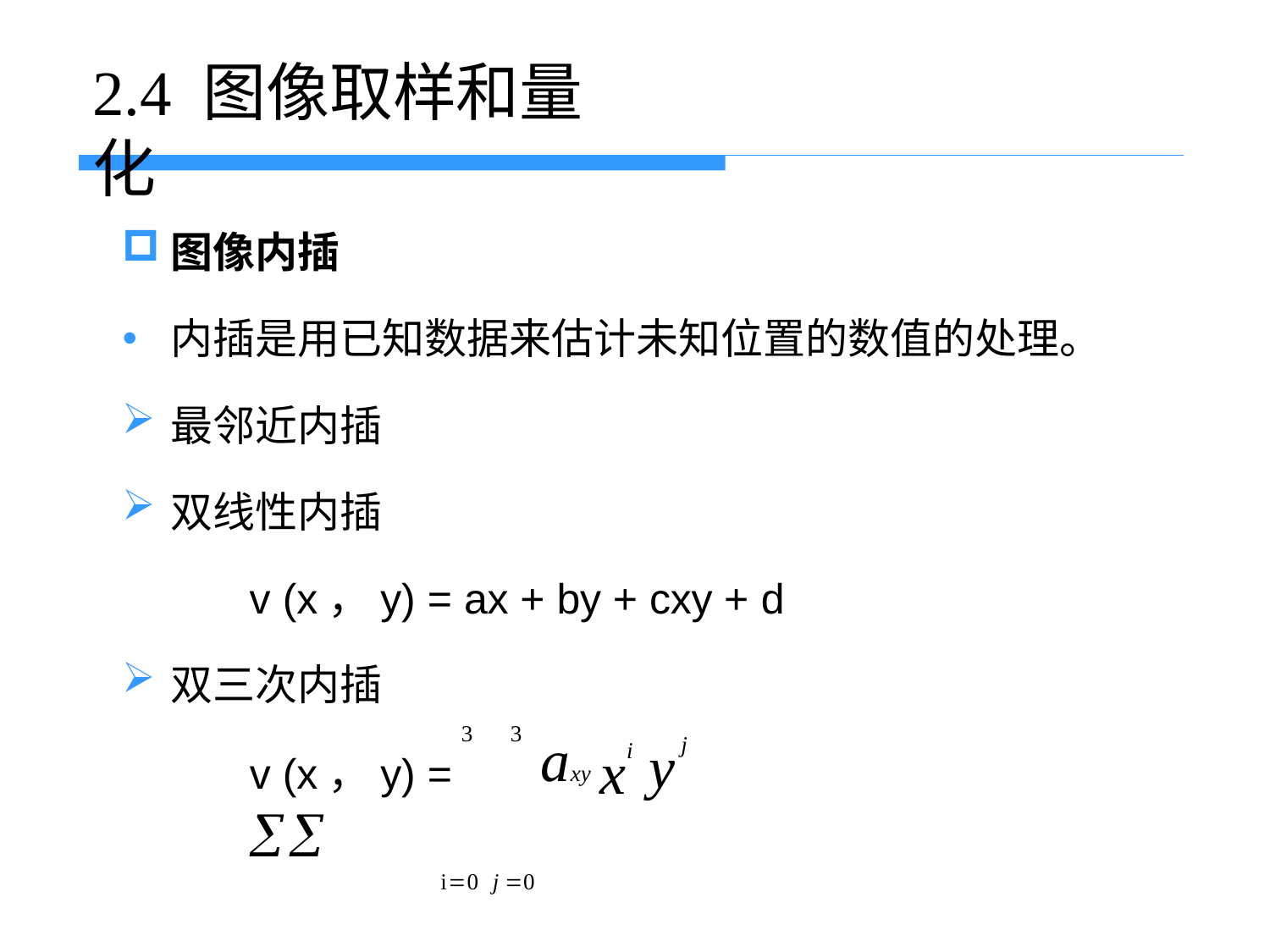

# 2.4 图像取样和量化
图像内插
内插是用已知数据来估计未知位置的数值的处理。
最邻近内插
双线性内插
v (x，y) = ax + by + cxy + d
双三次内插
3	3
axy
v (x，y) = ∑∑
i=0  j =0
y
j
x
i